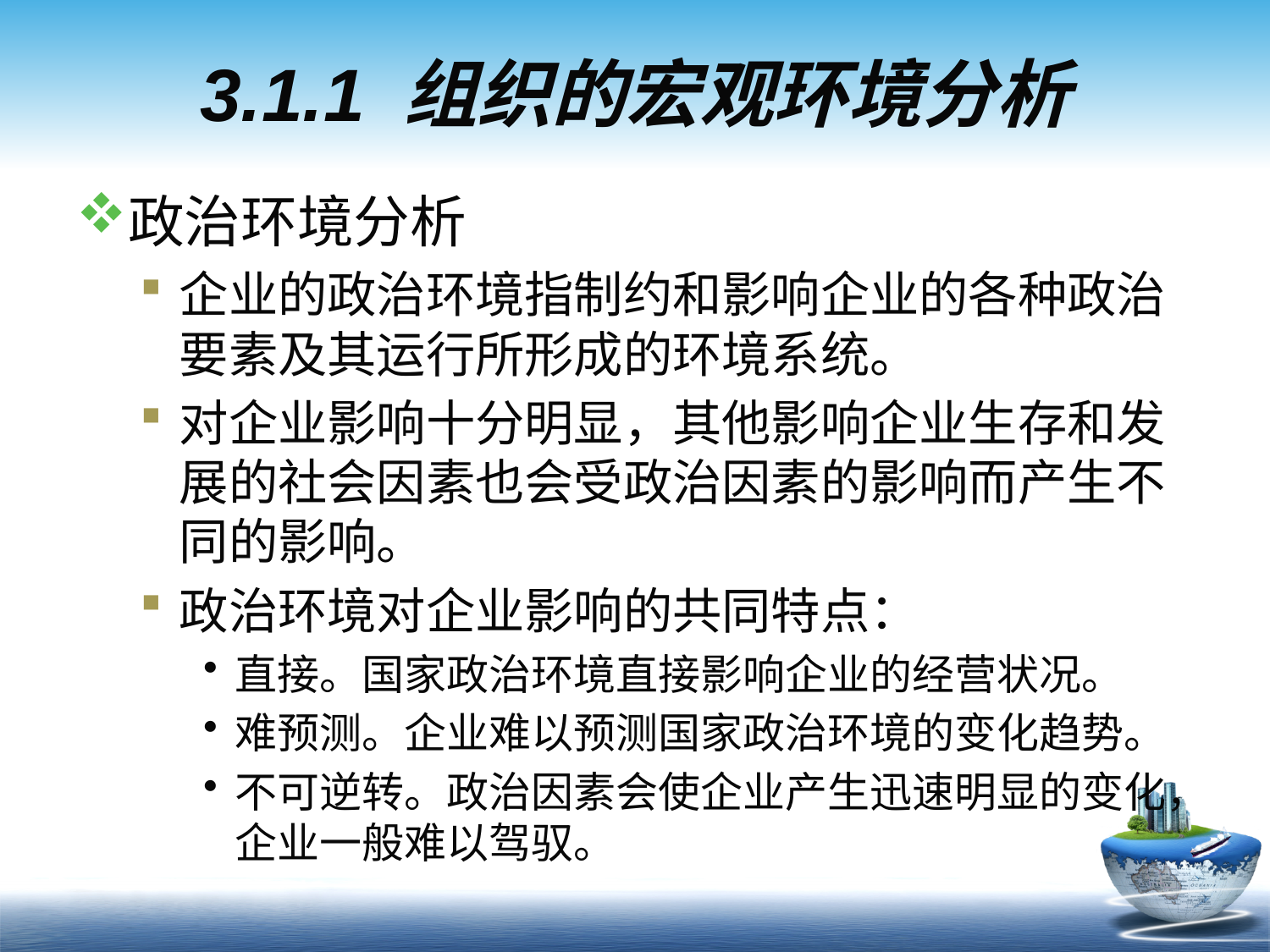

# 3.1.1 组织的宏观环境分析
政治环境分析
企业的政治环境指制约和影响企业的各种政治要素及其运行所形成的环境系统。
对企业影响十分明显，其他影响企业生存和发展的社会因素也会受政治因素的影响而产生不同的影响。
政治环境对企业影响的共同特点：
直接。国家政治环境直接影响企业的经营状况。
难预测。企业难以预测国家政治环境的变化趋势。
不可逆转。政治因素会使企业产生迅速明显的变化，企业一般难以驾驭。